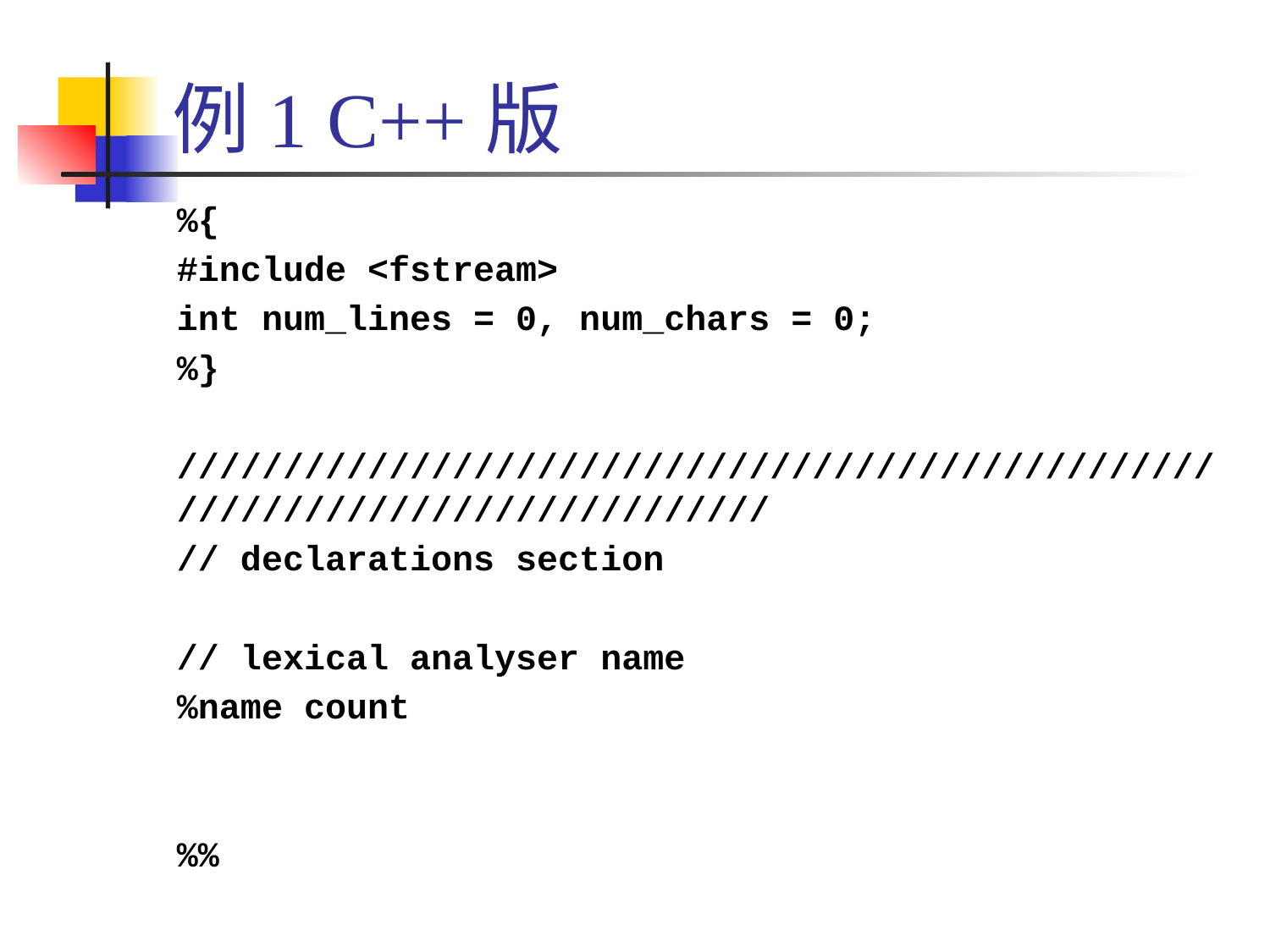

# 例1 C++版
%{
#include <fstream>
int num_lines = 0, num_chars = 0;
%}

/////////////////////////////////////////////////////////////////////////////
// declarations section

// lexical analyser name
%name count

%%